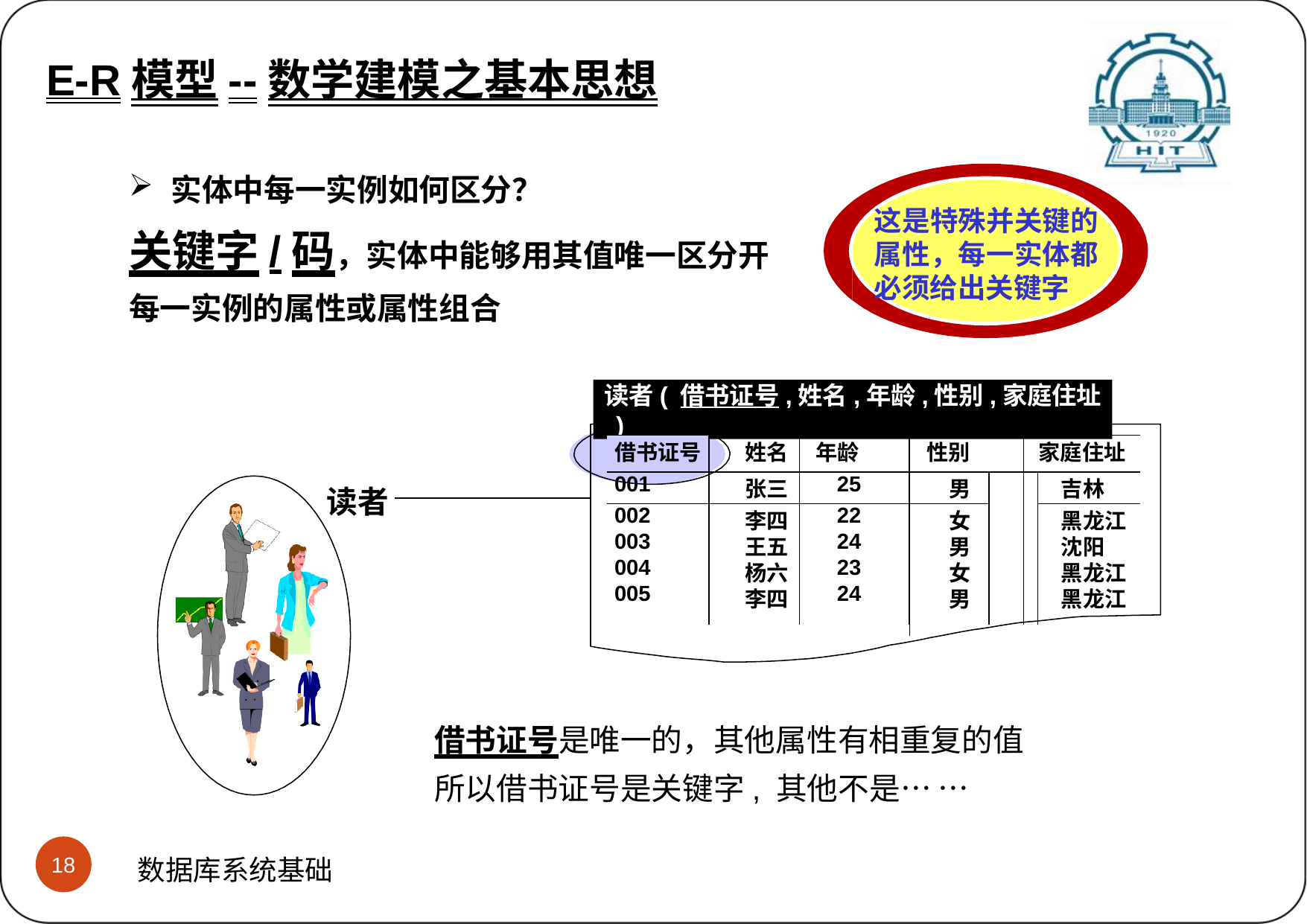

E-R模型--数学建模之基本思想
# E-R模型--数据建模之基本思想 (5)关键字有什么用呢?

实体中每一实例如何区分？
关键字/码，实体中能够用其值唯一区分开
每一实例的属性或属性组合

这是特殊并关键的 属性，每一实体都 必须给出关键字
读者( 借书证号,姓名,年龄,性别,家庭住址 )

| 借书证号 | 姓名 | 年龄 | 性别 |  | 家庭住址 |  |
| --- | --- | --- | --- | --- | --- | --- |
| 001 | 张三 | 25 | 男 |  |  | 吉林 |
| 002 | 李四 | 22 | 女 |  |  | 黑龙江 |
| 003 | 王五 | 24 | 男 |  |  | 沈阳 |
| 004 | 杨六 | 23 | 女 |  |  | 黑龙江 |
| 005 | 李四 | 24 | 男 |  |  | 黑龙江 |

读者

借书证号是唯一的，其他属性有相重复的值 所以借书证号是关键字, 其他不是… …